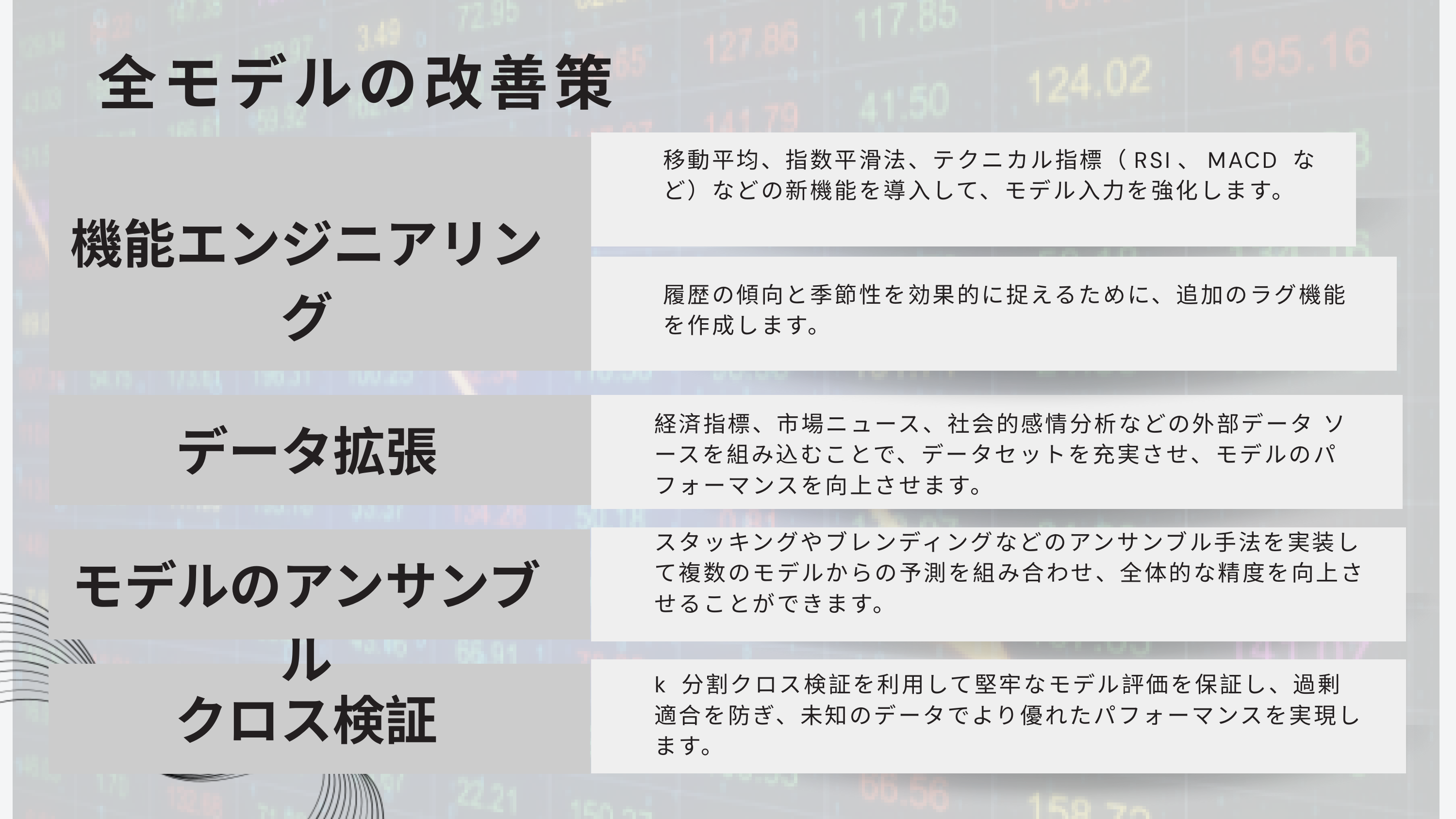

全モデルの改善策

移動平均、指数平滑法、テクニカル指標（RSI、MACD など）などの新機能を導入して、モデル入力を強化します。

機能エンジニアリング

履歴の傾向と季節性を効果的に捉えるために、追加のラグ機能を作成します。

経済指標、市場ニュース、社会的感情分析などの外部データ ソースを組み込むことで、データセットを充実させ、モデルのパフォーマンスを向上させます。
データ拡張

スタッキングやブレンディングなどのアンサンブル手法を実装して複数のモデルからの予測を組み合わせ、全体的な精度を向上させることができます。

モデルのアンサンブル

k 分割クロス検証を利用して堅牢なモデル評価を保証し、過剰適合を防ぎ、未知のデータでより優れたパフォーマンスを実現します。
クロス検証